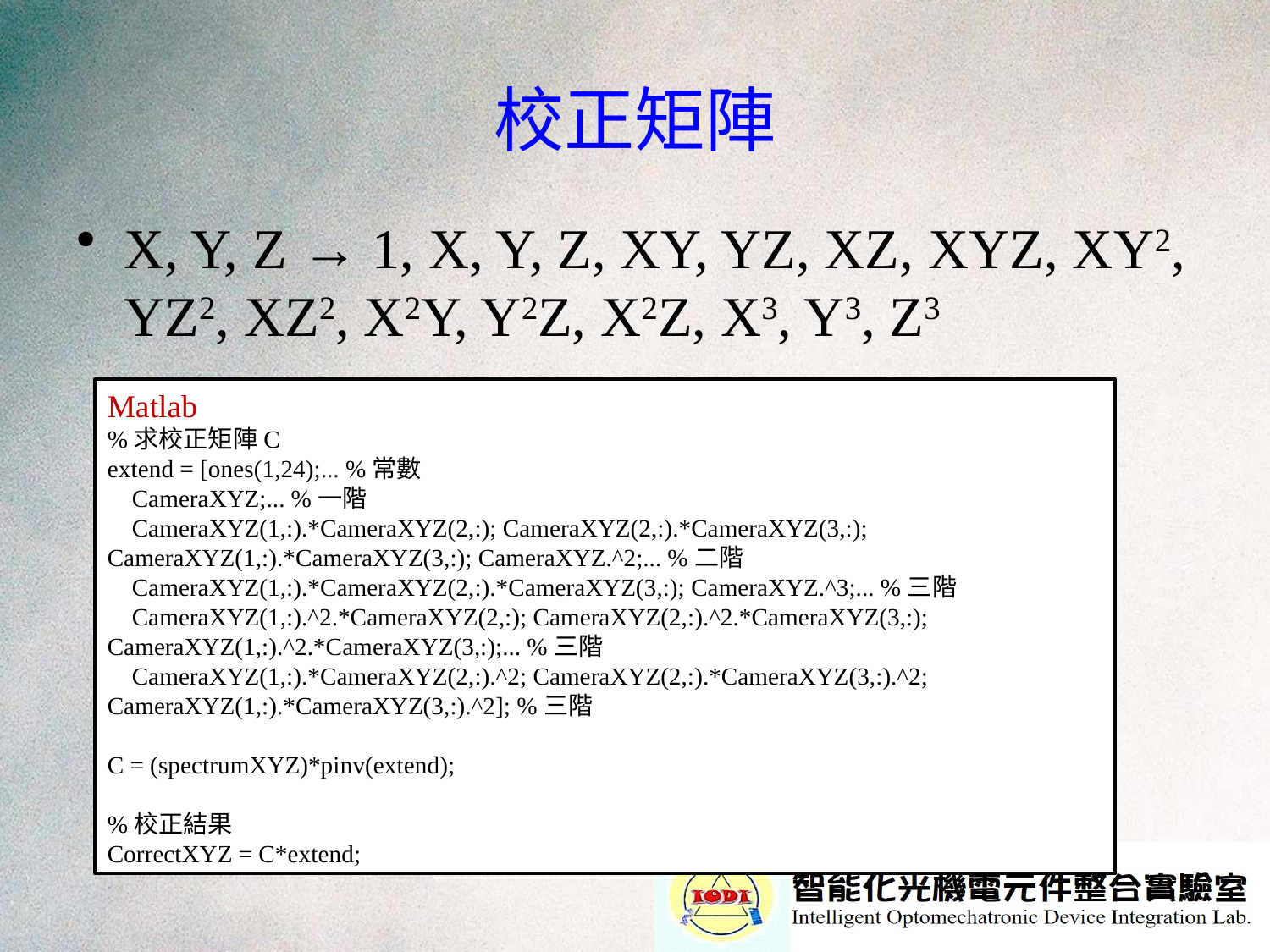

# 校正矩陣
X, Y, Z → 1, X, Y, Z, XY, YZ, XZ, XYZ, XY2, YZ2, XZ2, X2Y, Y2Z, X2Z, X3, Y3, Z3

Matlab
%求校正矩陣C
extend = [ones(1,24);... %常數
    CameraXYZ;... %一階
    CameraXYZ(1,:).*CameraXYZ(2,:); CameraXYZ(2,:).*CameraXYZ(3,:); CameraXYZ(1,:).*CameraXYZ(3,:); CameraXYZ.^2;... %二階
    CameraXYZ(1,:).*CameraXYZ(2,:).*CameraXYZ(3,:); CameraXYZ.^3;... %三階
    CameraXYZ(1,:).^2.*CameraXYZ(2,:); CameraXYZ(2,:).^2.*CameraXYZ(3,:); CameraXYZ(1,:).^2.*CameraXYZ(3,:);... %三階
    CameraXYZ(1,:).*CameraXYZ(2,:).^2; CameraXYZ(2,:).*CameraXYZ(3,:).^2; CameraXYZ(1,:).*CameraXYZ(3,:).^2]; %三階

C = (spectrumXYZ)*pinv(extend);

%校正結果
CorrectXYZ = C*extend;